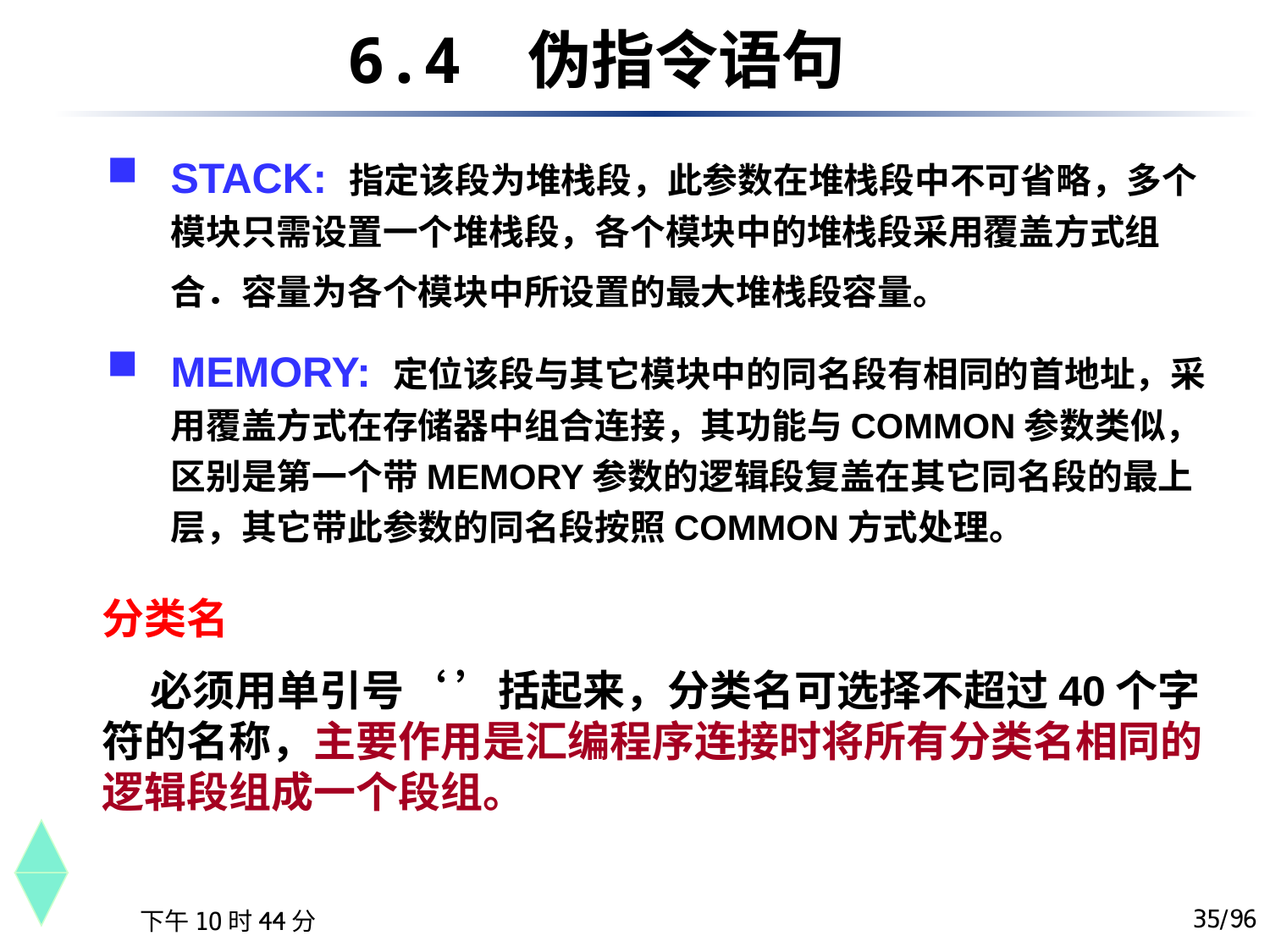

6.4	 伪指令语句
STACK: 指定该段为堆栈段，此参数在堆栈段中不可省略，多个模块只需设置一个堆栈段，各个模块中的堆栈段采用覆盖方式组合．容量为各个模块中所设置的最大堆栈段容量。
MEMORY: 定位该段与其它模块中的同名段有相同的首地址，采用覆盖方式在存储器中组合连接，其功能与COMMON参数类似，区别是第一个带MEMORY参数的逻辑段复盖在其它同名段的最上层，其它带此参数的同名段按照COMMON方式处理。
分类名
    必须用单引号‘ ’括起来，分类名可选择不超过40个字符的名称，主要作用是汇编程序连接时将所有分类名相同的逻辑段组成一个段组。
35/96
下午10时44分